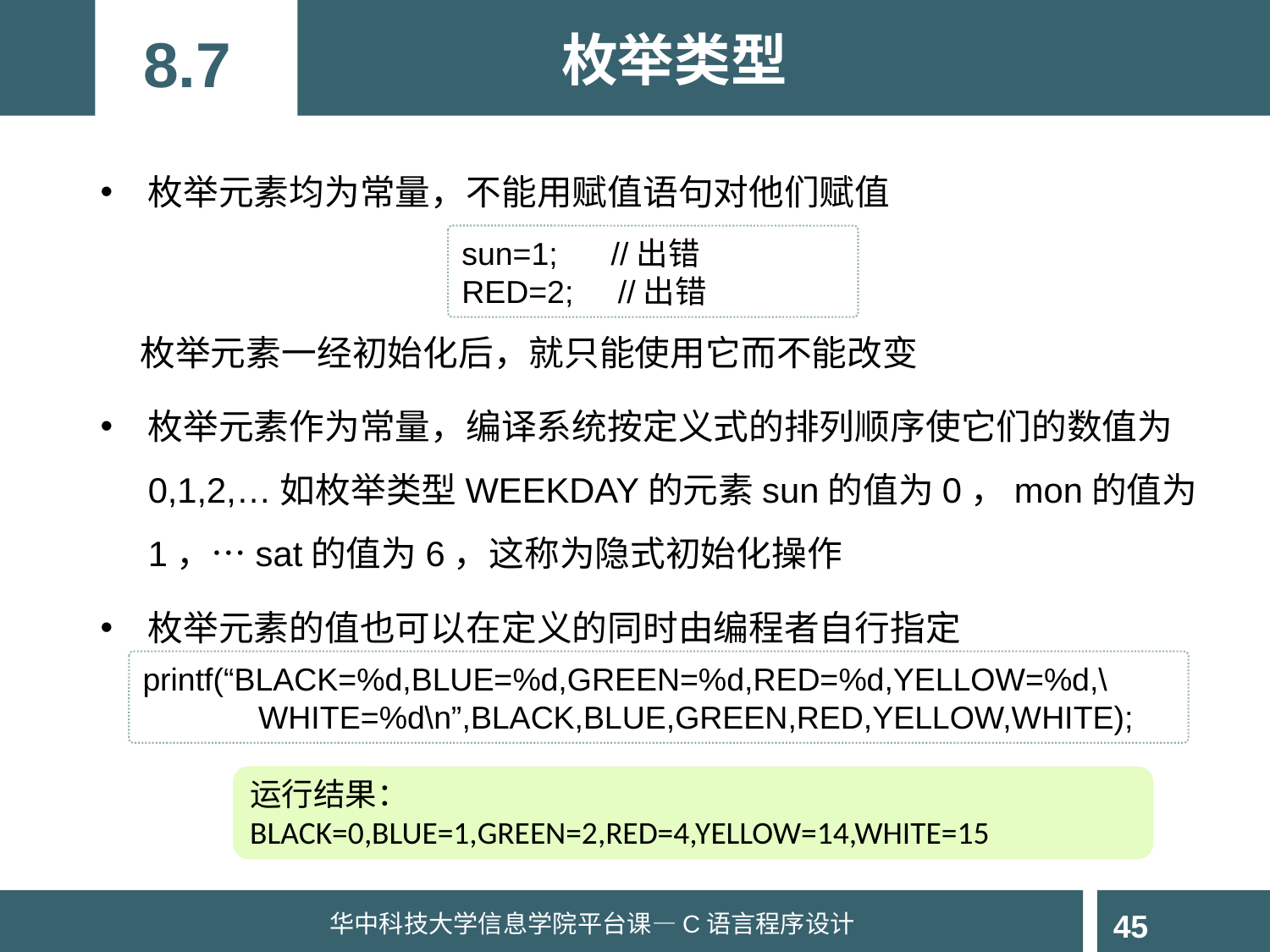

枚举类型
8.7
枚举元素均为常量，不能用赋值语句对他们赋值

    枚举元素一经初始化后，就只能使用它而不能改变
枚举元素作为常量，编译系统按定义式的排列顺序使它们的数值为0,1,2,…如枚举类型WEEKDAY的元素sun的值为0，mon的值为1，…sat的值为6，这称为隐式初始化操作
枚举元素的值也可以在定义的同时由编程者自行指定
sun=1;      //出错
RED=2;     //出错
printf(“BLACK=%d,BLUE=%d,GREEN=%d,RED=%d,YELLOW=%d,\
             WHITE=%d\n”,BLACK,BLUE,GREEN,RED,YELLOW,WHITE);
运行结果：
BLACK=0,BLUE=1,GREEN=2,RED=4,YELLOW=14,WHITE=15